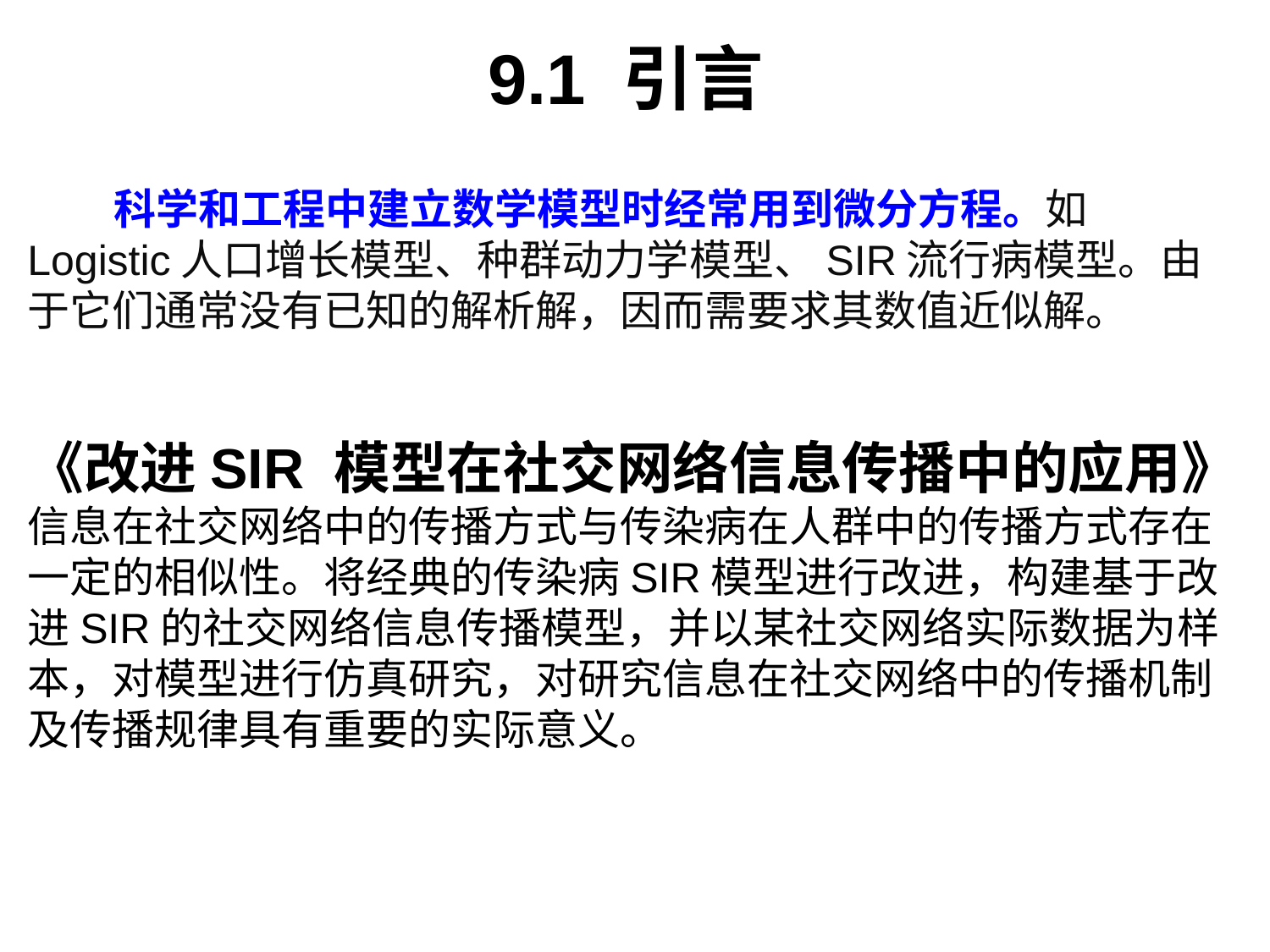

9.1 引言
        科学和工程中建立数学模型时经常用到微分方程。如Logistic人口增长模型、种群动力学模型、SIR流行病模型。由于它们通常没有已知的解析解，因而需要求其数值近似解。

《改进SIR 模型在社交网络信息传播中的应用》
信息在社交网络中的传播方式与传染病在人群中的传播方式存在一定的相似性。将经典的传染病SIR模型进行改进，构建基于改进SIR的社交网络信息传播模型，并以某社交网络实际数据为样本，对模型进行仿真研究，对研究信息在社交网络中的传播机制及传播规律具有重要的实际意义。